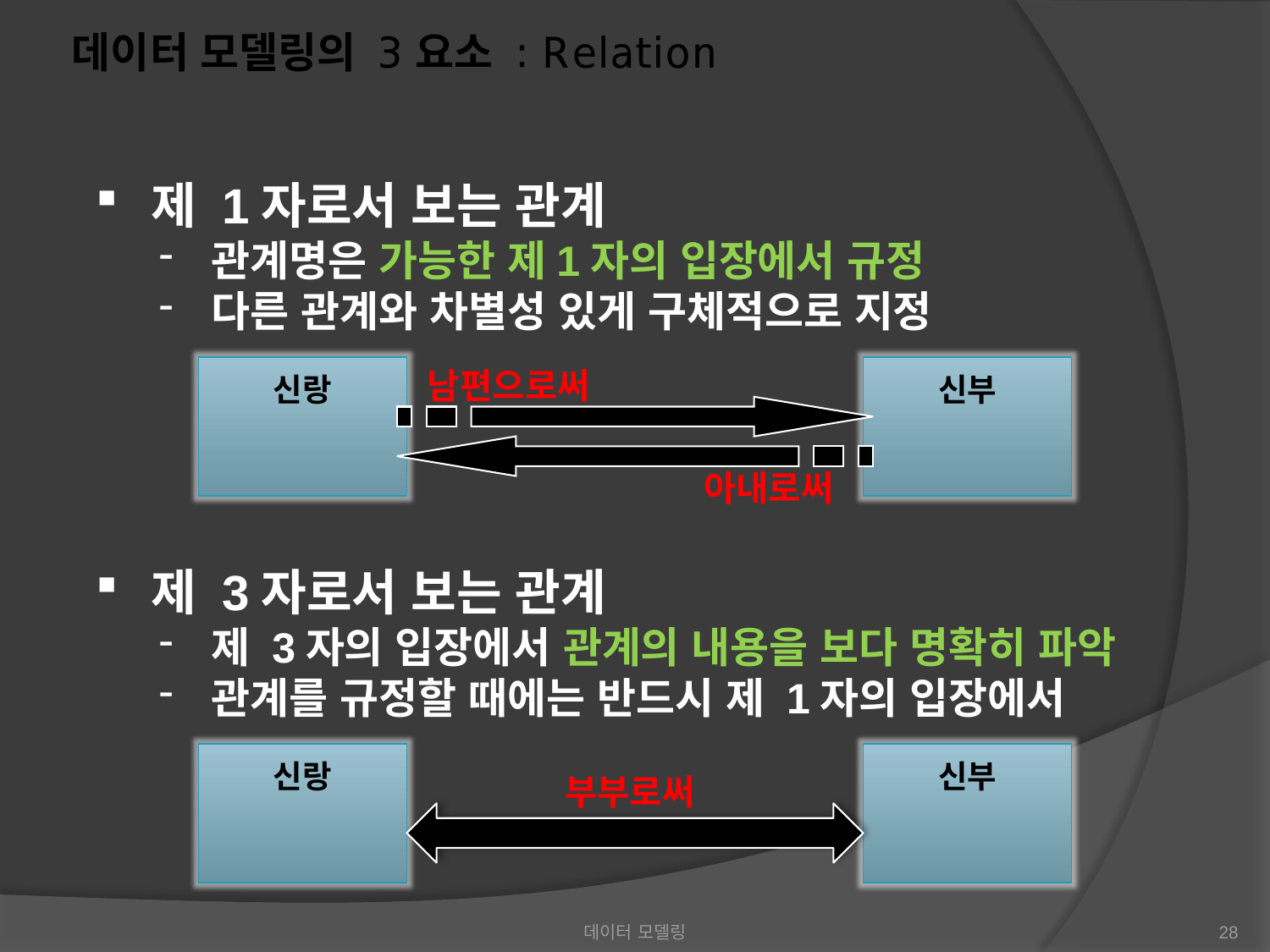

데이터 모델링의 3요소 : Relation
 제 1자로서 보는 관계
 관계명은 가능한 제1자의 입장에서 규정
 다른 관계와 차별성 있게 구체적으로 지정

신랑
신부
남편으로써

아내로써
 제 3자로서 보는 관계
 제 3자의 입장에서 관계의 내용을 보다 명확히 파악
 관계를 규정할 때에는 반드시 제 1자의 입장에서

신랑
신부
부부로써
데이터 모델링
28